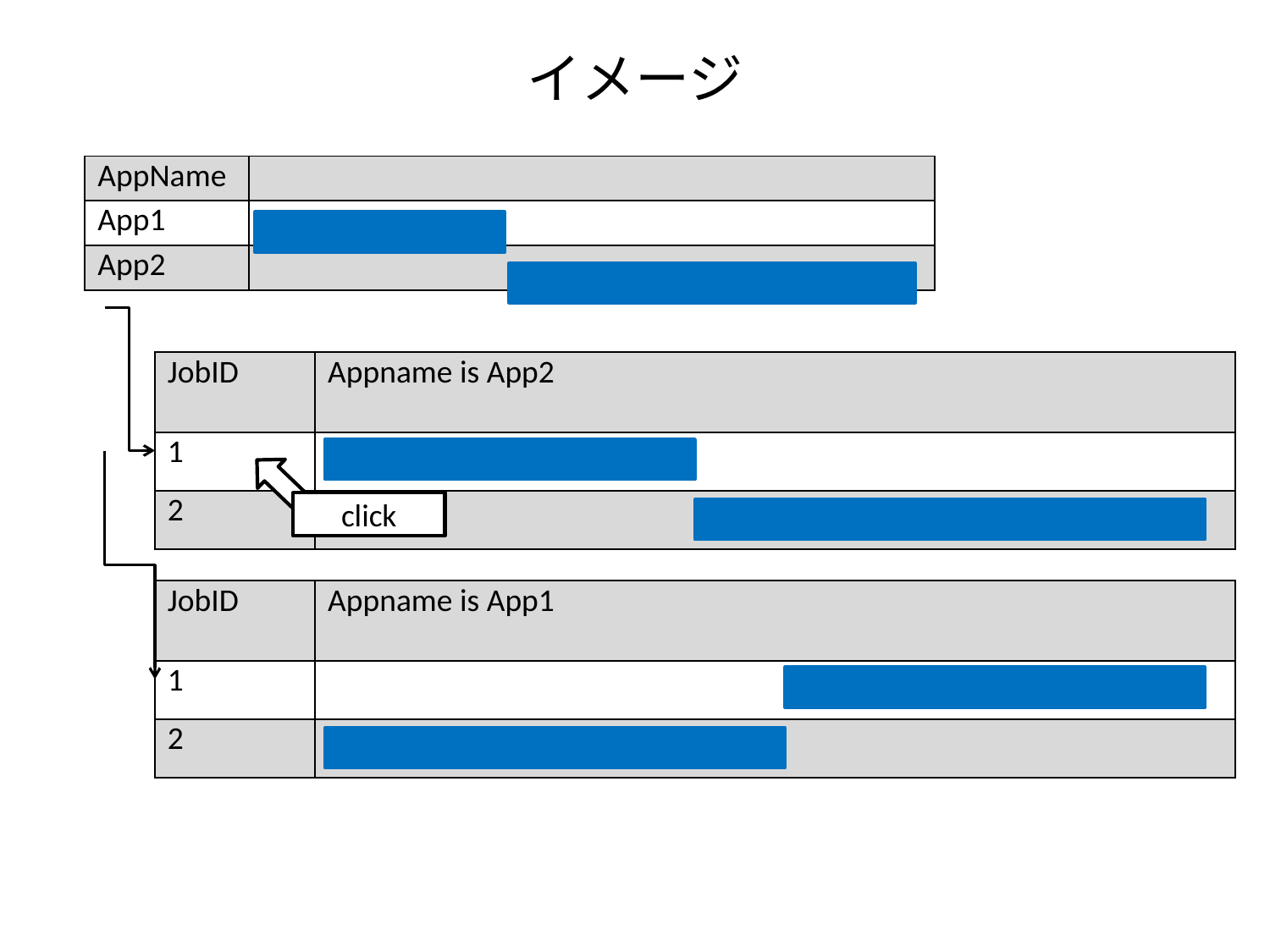

# イメージ
| AppName |  |
| --- | --- |
| App1 |  |
| App2 |  |

| JobID | Appname is App2 |
| --- | --- |
| 1 |  |
| 2 |  |

click

| JobID | Appname is App1 |
| --- | --- |
| 1 |  |
| 2 |  |